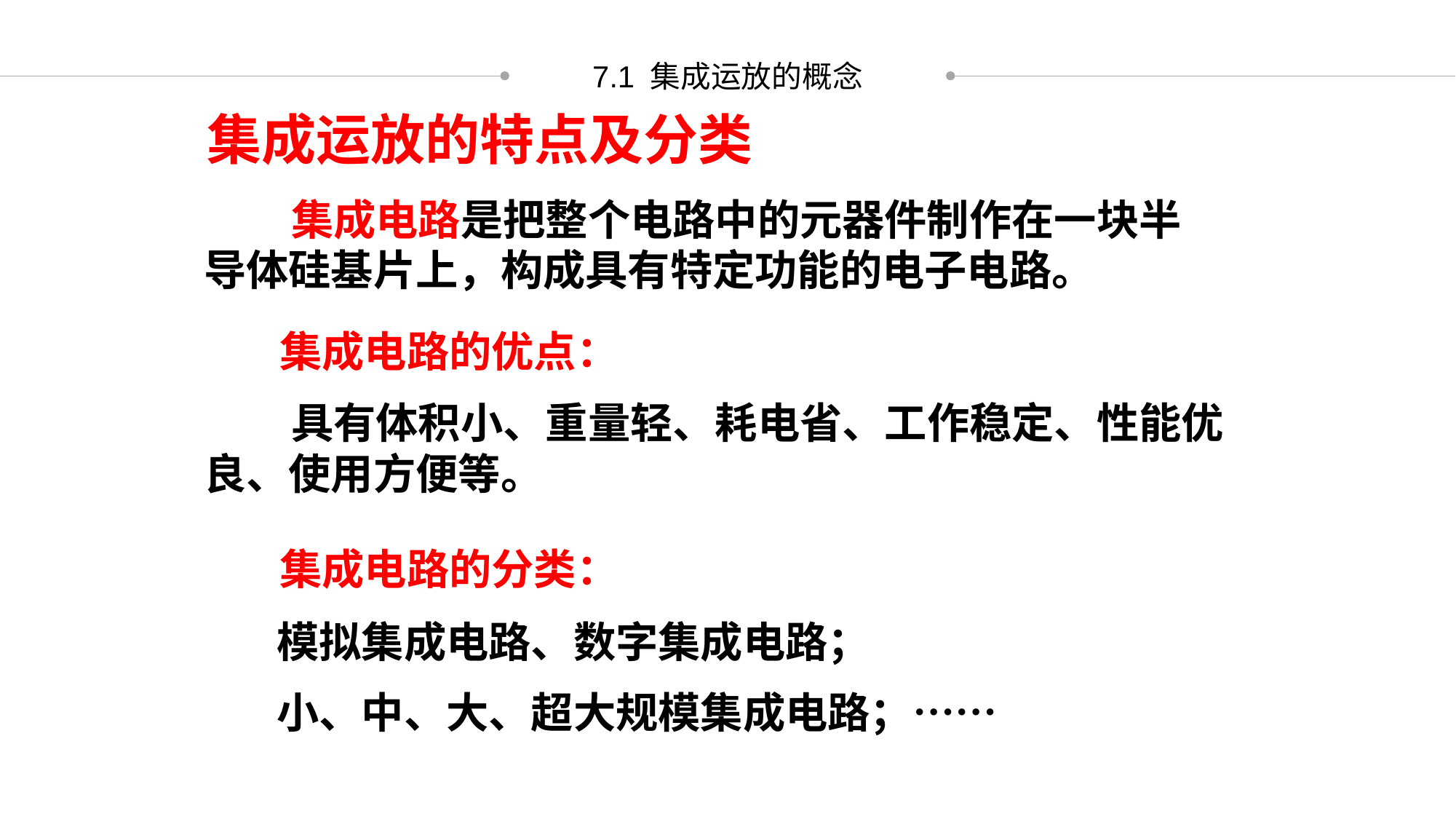

7.1 集成运放的概念
集成运放的特点及分类
        集成电路是把整个电路中的元器件制作在一块半导体硅基片上，构成具有特定功能的电子电路。

集成电路的优点：
        具有体积小、重量轻、耗电省、工作稳定、性能优良、使用方便等。
集成电路的分类：
模拟集成电路、数字集成电路；
小、中、大、超大规模集成电路；……